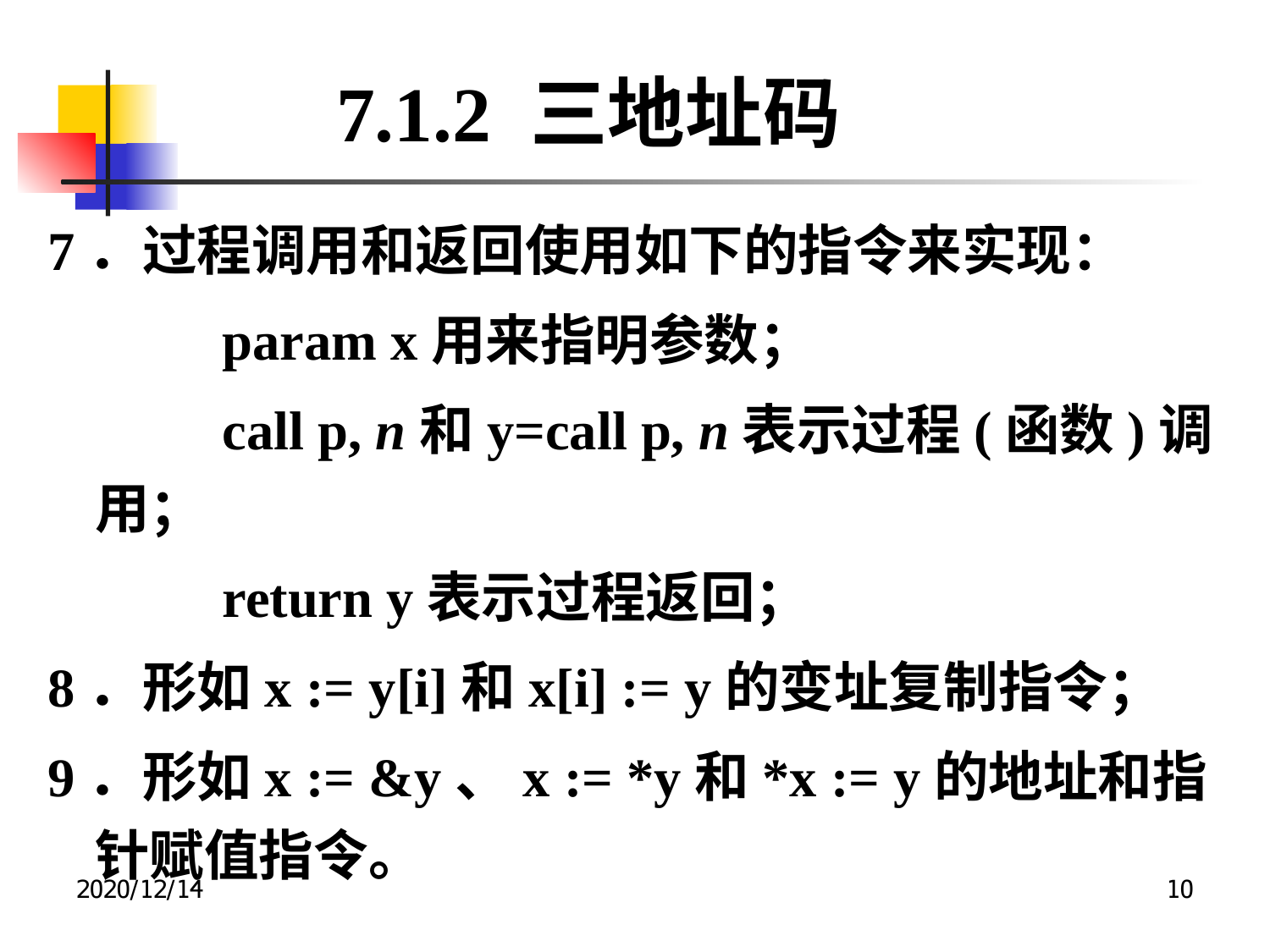

7.1.2 三地址码
7．过程调用和返回使用如下的指令来实现：
		param x用来指明参数；
		call p, n和y=call p, n表示过程(函数)调用；
		return y表示过程返回；
8．形如x := y[i]和x[i] := y的变址复制指令；
9．形如x := &y、x := *y和*x := y的地址和指针赋值指令。
2020/12/14
10